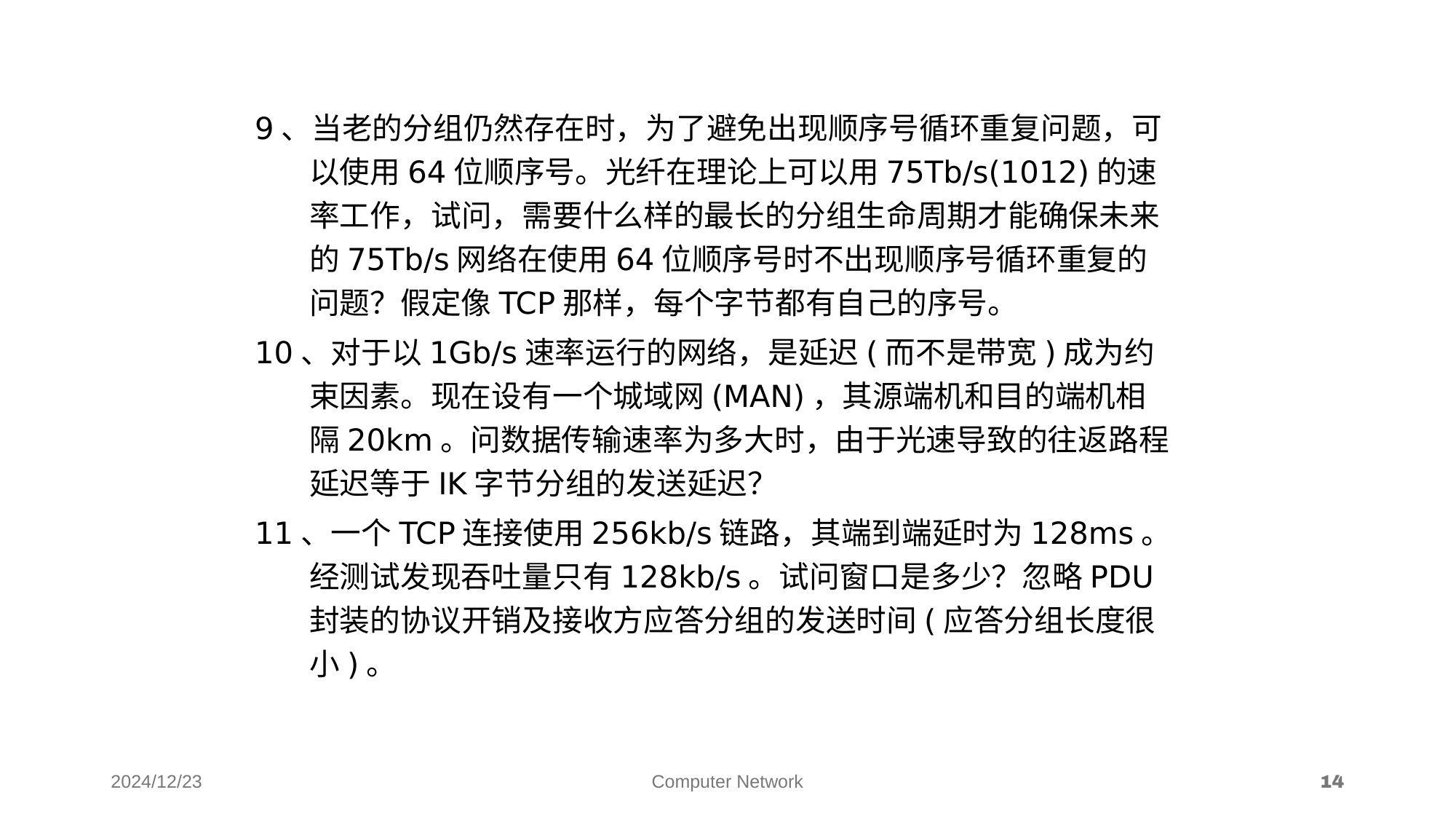

9、当老的分组仍然存在时，为了避免出现顺序号循环重复问题，可以使用64位顺序号。光纤在理论上可以用75Tb/s(1012)的速率工作，试问，需要什么样的最长的分组生命周期才能确保未来的75Tb/s网络在使用64位顺序号时不出现顺序号循环重复的问题？假定像TCP那样，每个字节都有自己的序号。
10、对于以1Gb/s速率运行的网络，是延迟(而不是带宽)成为约束因素。现在设有一个城域网(MAN)，其源端机和目的端机相隔20km。问数据传输速率为多大时，由于光速导致的往返路程延迟等于IK字节分组的发送延迟？
11、一个TCP连接使用256kb/s链路，其端到端延时为128ms。经测试发现吞吐量只有128kb/s。试问窗口是多少？忽略PDU封装的协议开销及接收方应答分组的发送时间(应答分组长度很小)。
Computer Network
14
2024/12/23